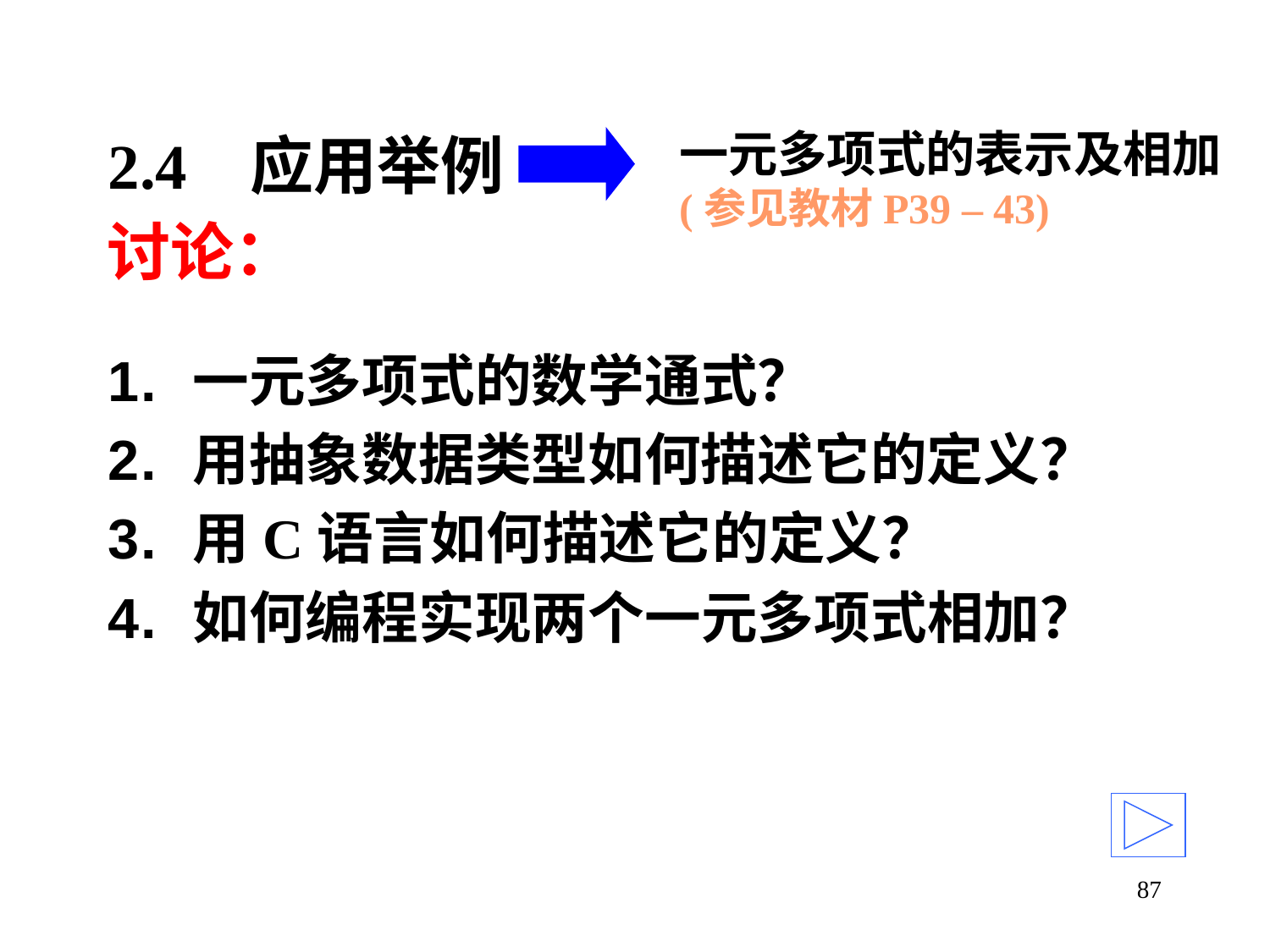

# 2.4   应用举例
一元多项式的表示及相加
(参见教材P39 – 43)

讨论：
一元多项式的数学通式？
用抽象数据类型如何描述它的定义？
用C语言如何描述它的定义？
如何编程实现两个一元多项式相加？

87